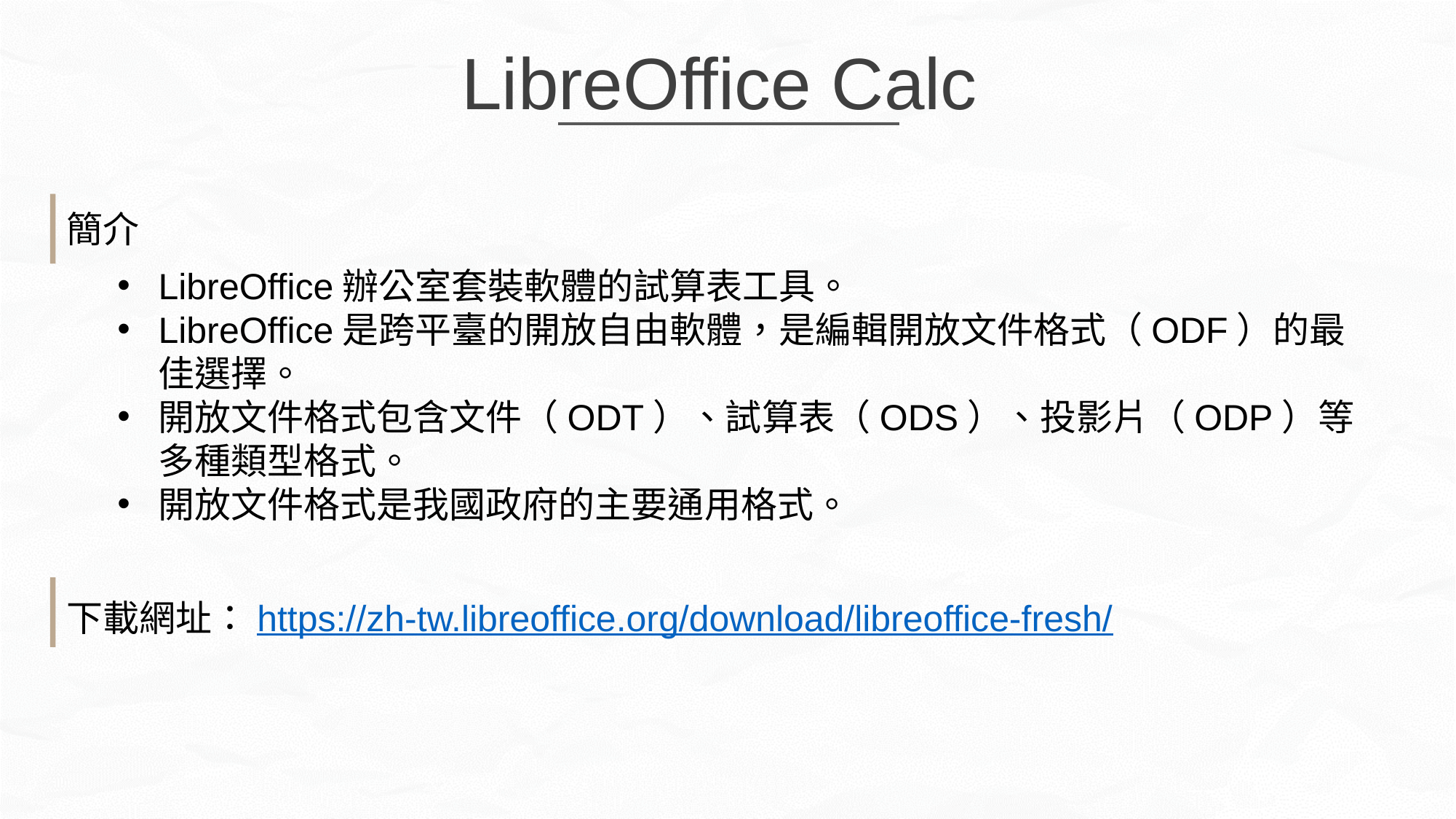

LibreOffice Calc

簡介
LibreOffice辦公室套裝軟體的試算表工具。
LibreOffice是跨平臺的開放自由軟體，是編輯開放文件格式（ODF）的最佳選擇。
開放文件格式包含文件（ODT）、試算表（ODS）、投影片（ODP）等多種類型格式。
開放文件格式是我國政府的主要通用格式。

下載網址：https://zh-tw.libreoffice.org/download/libreoffice-fresh/